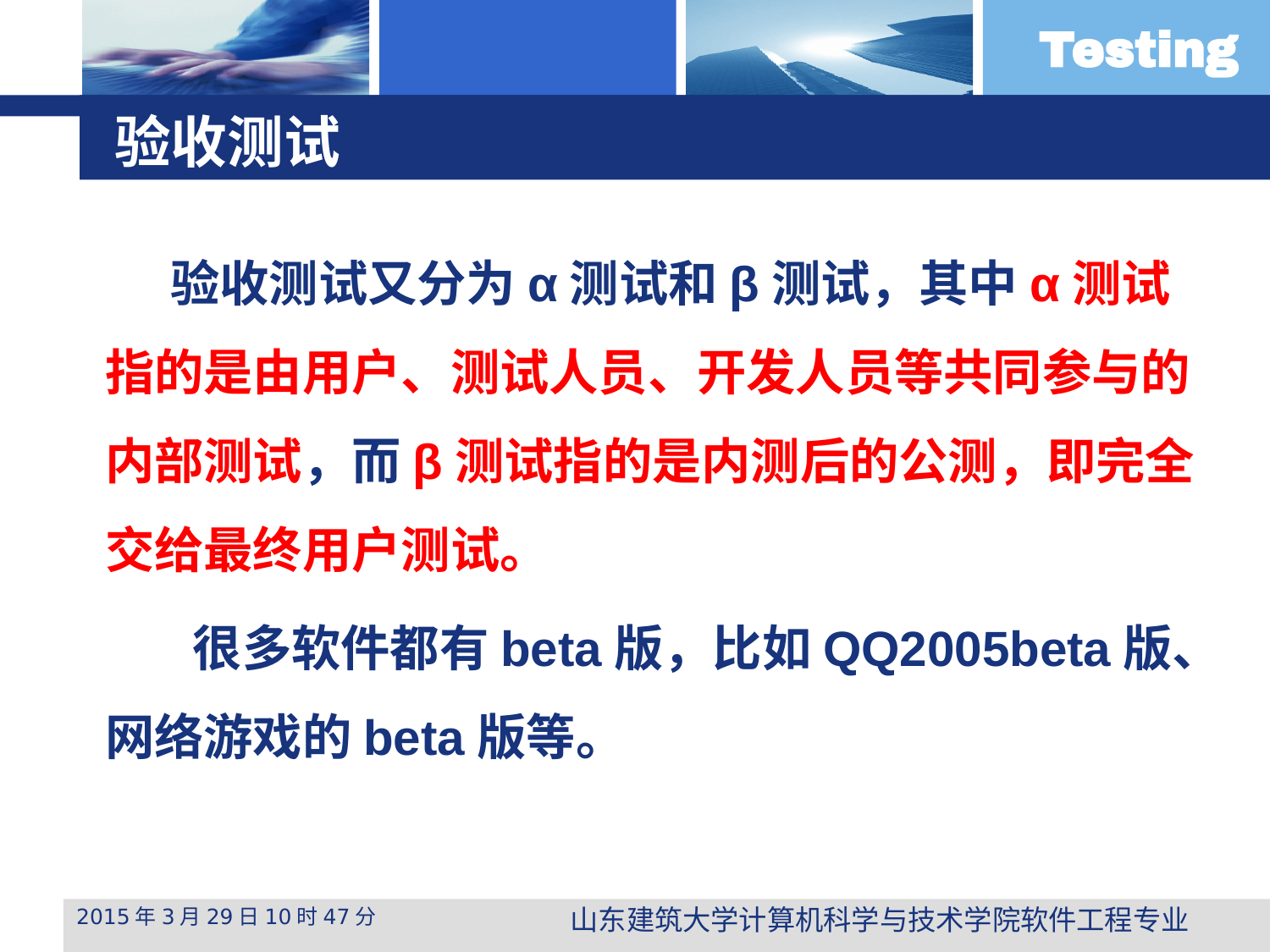

# 验收测试
         验收测试又分为α测试和β测试，其中α测试指的是由用户、测试人员、开发人员等共同参与的内部测试，而β测试指的是内测后的公测，即完全交给最终用户测试。
           很多软件都有beta版，比如QQ2005beta版、网络游戏的beta版等。
山东建筑大学计算机科学与技术学院软件工程专业
2015年3月29日10时47分